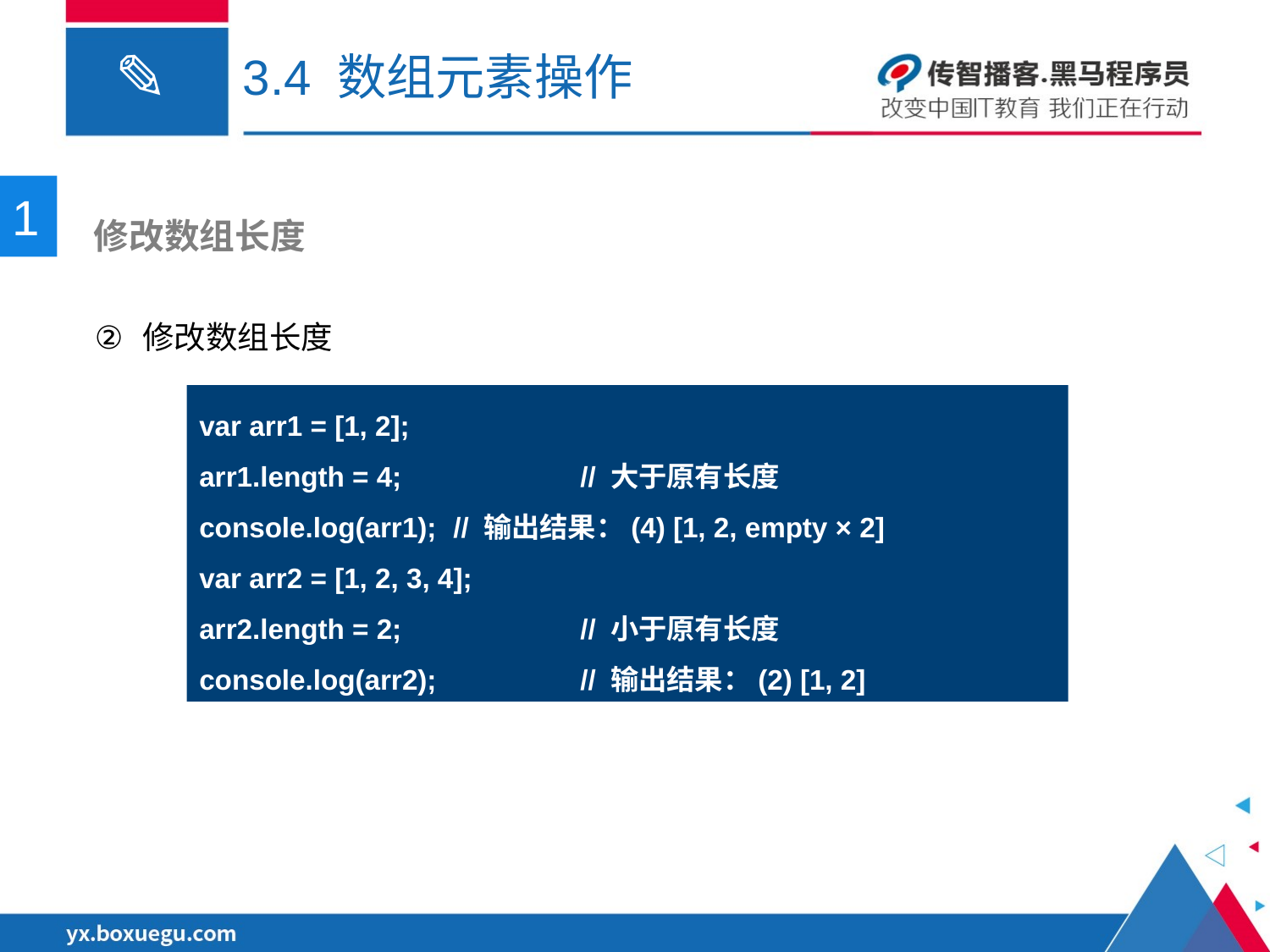

# 3.4 数组元素操作

1
  修改数组长度
修改数组长度
var arr1 = [1, 2];
arr1.length = 4; 		// 大于原有长度
console.log(arr1); 	// 输出结果：(4) [1, 2, empty × 2]
var arr2 = [1, 2, 3, 4];
arr2.length = 2;		// 小于原有长度
console.log(arr2);     	// 输出结果：(2) [1, 2]